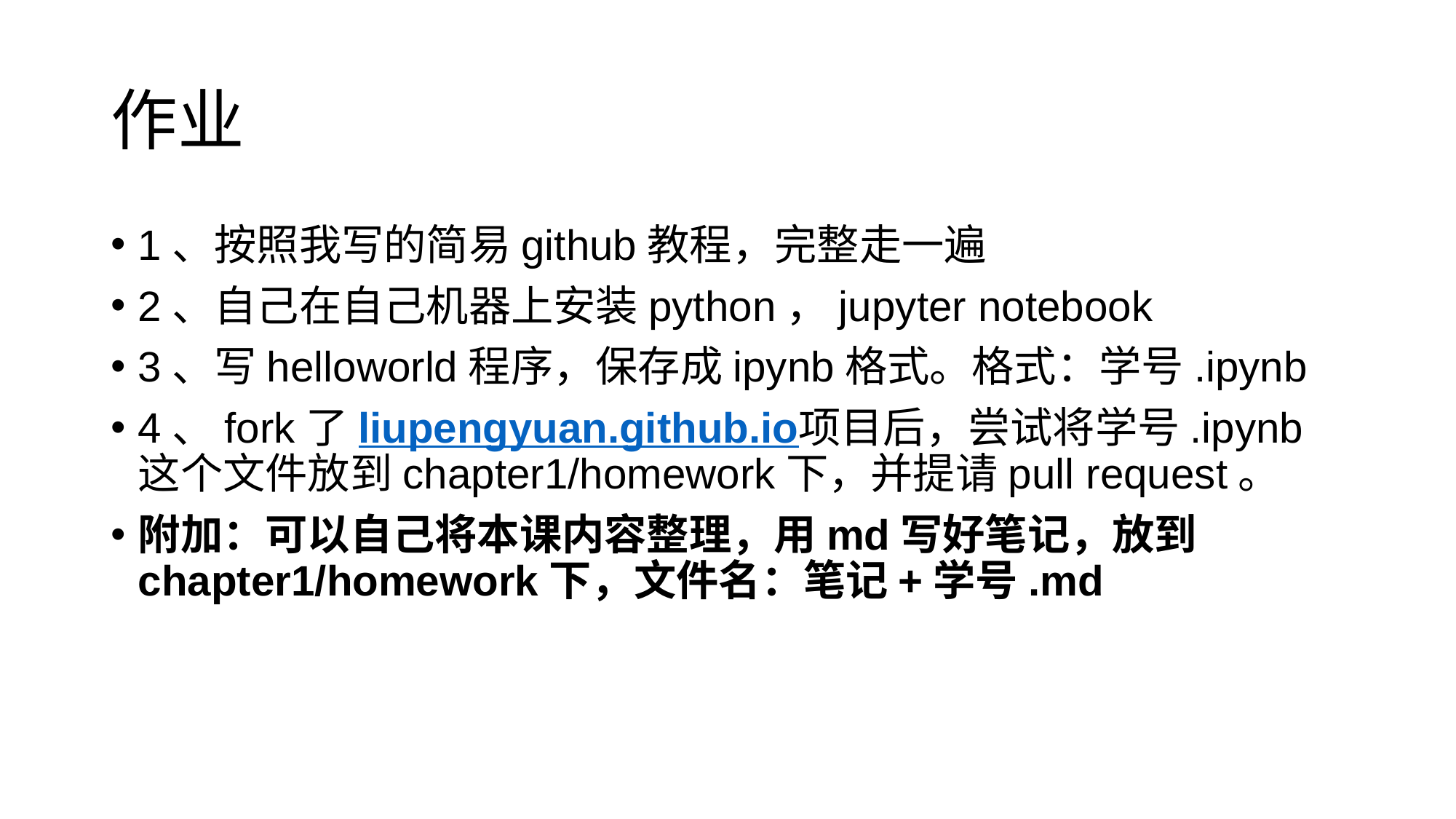

# 作业
1、按照我写的简易github教程，完整走一遍
2、自己在自己机器上安装python，jupyter notebook
3、写helloworld程序，保存成ipynb格式。格式：学号.ipynb
4、fork了liupengyuan.github.io项目后，尝试将学号.ipynb这个文件放到chapter1/homework下，并提请pull request。
附加：可以自己将本课内容整理，用md写好笔记，放到chapter1/homework下，文件名：笔记+学号.md